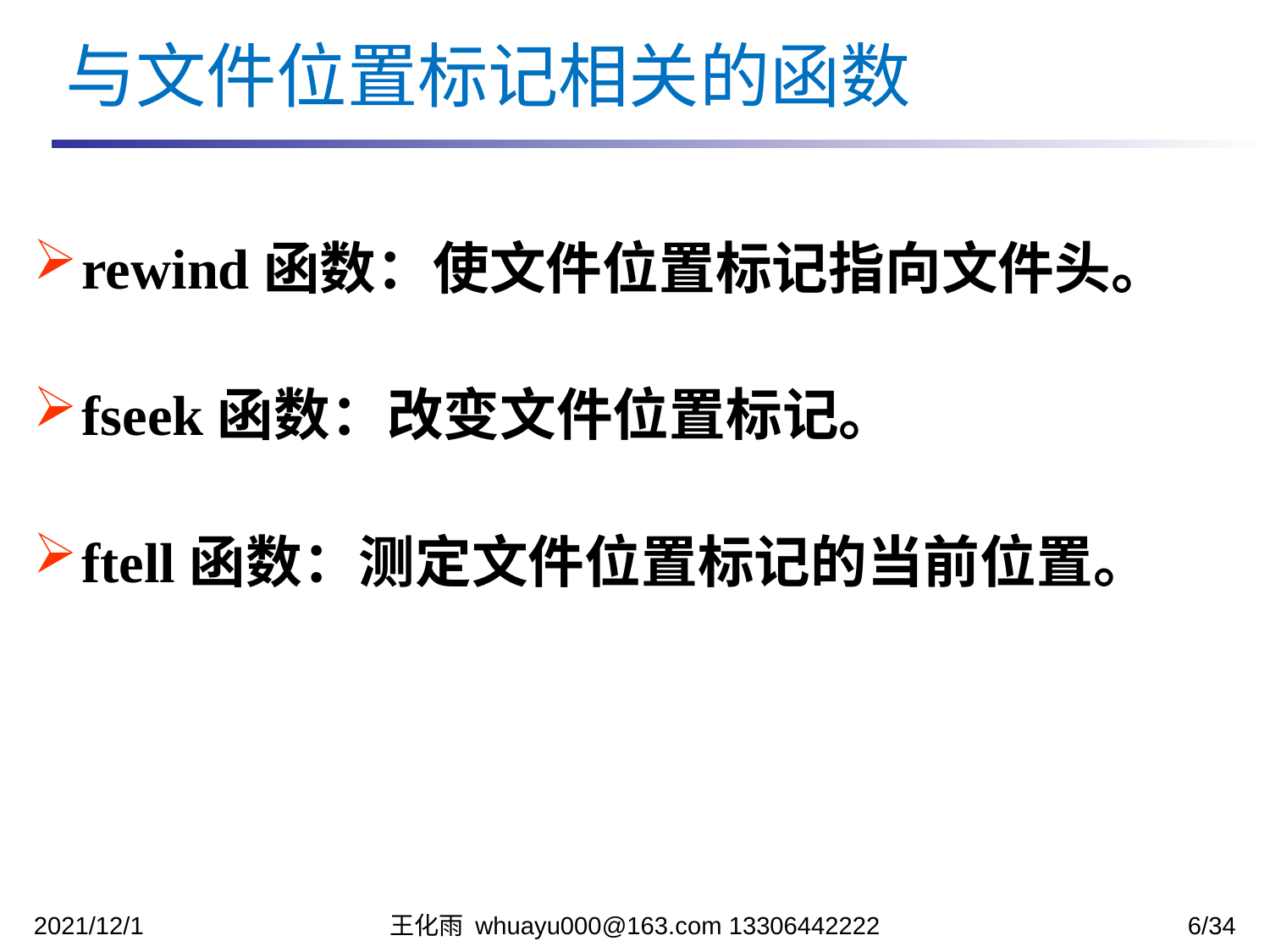

与文件位置标记相关的函数
rewind函数：使文件位置标记指向文件头。
fseek函数：改变文件位置标记。
ftell函数：测定文件位置标记的当前位置。

2021/12/1
王化雨 whuayu000@163.com 13306442222
6/34